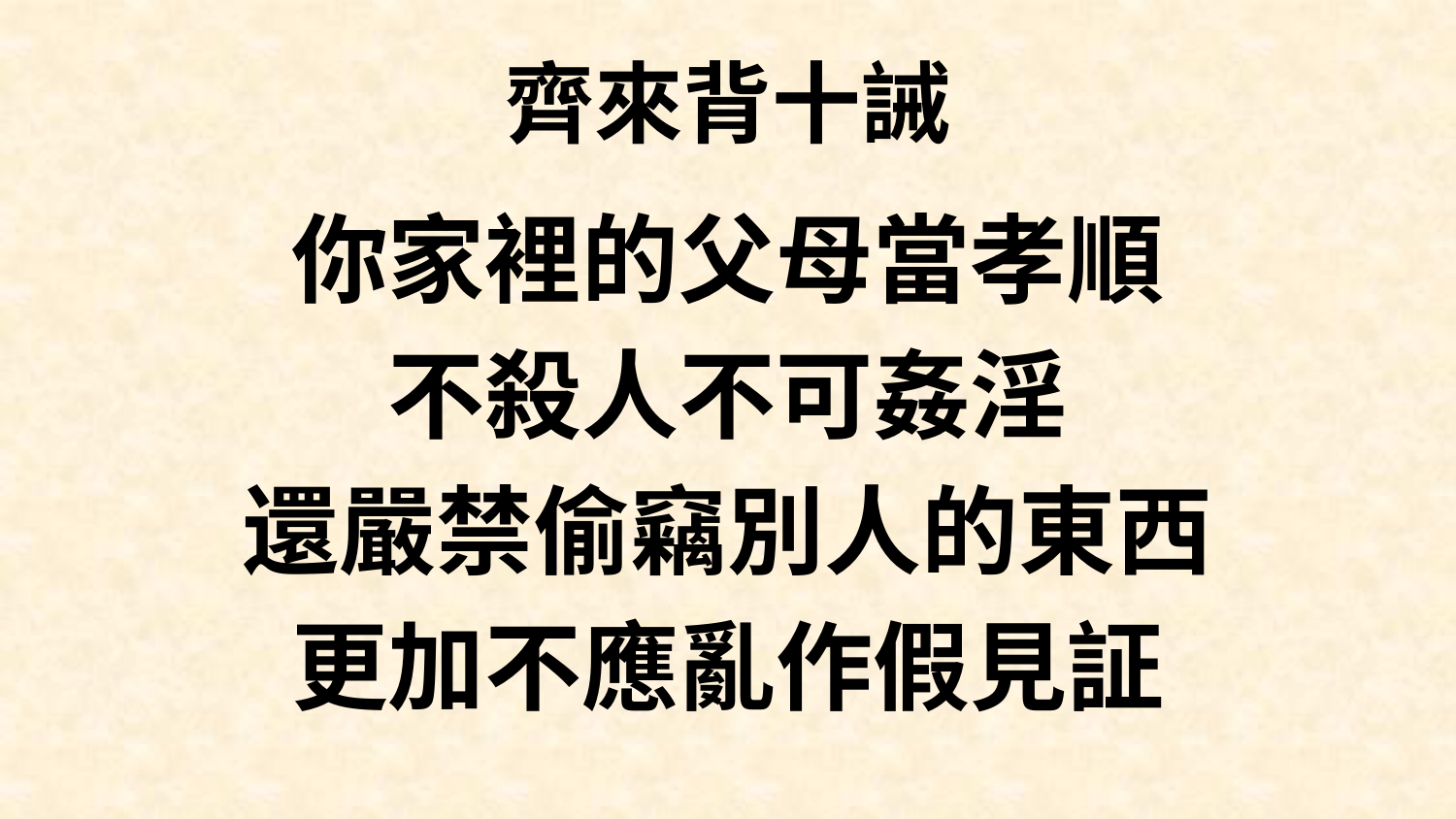

# 齊來背十誡
你家裡的父母當孝順
不殺人不可姦淫
還嚴禁偷竊別人的東西
更加不應亂作假見証